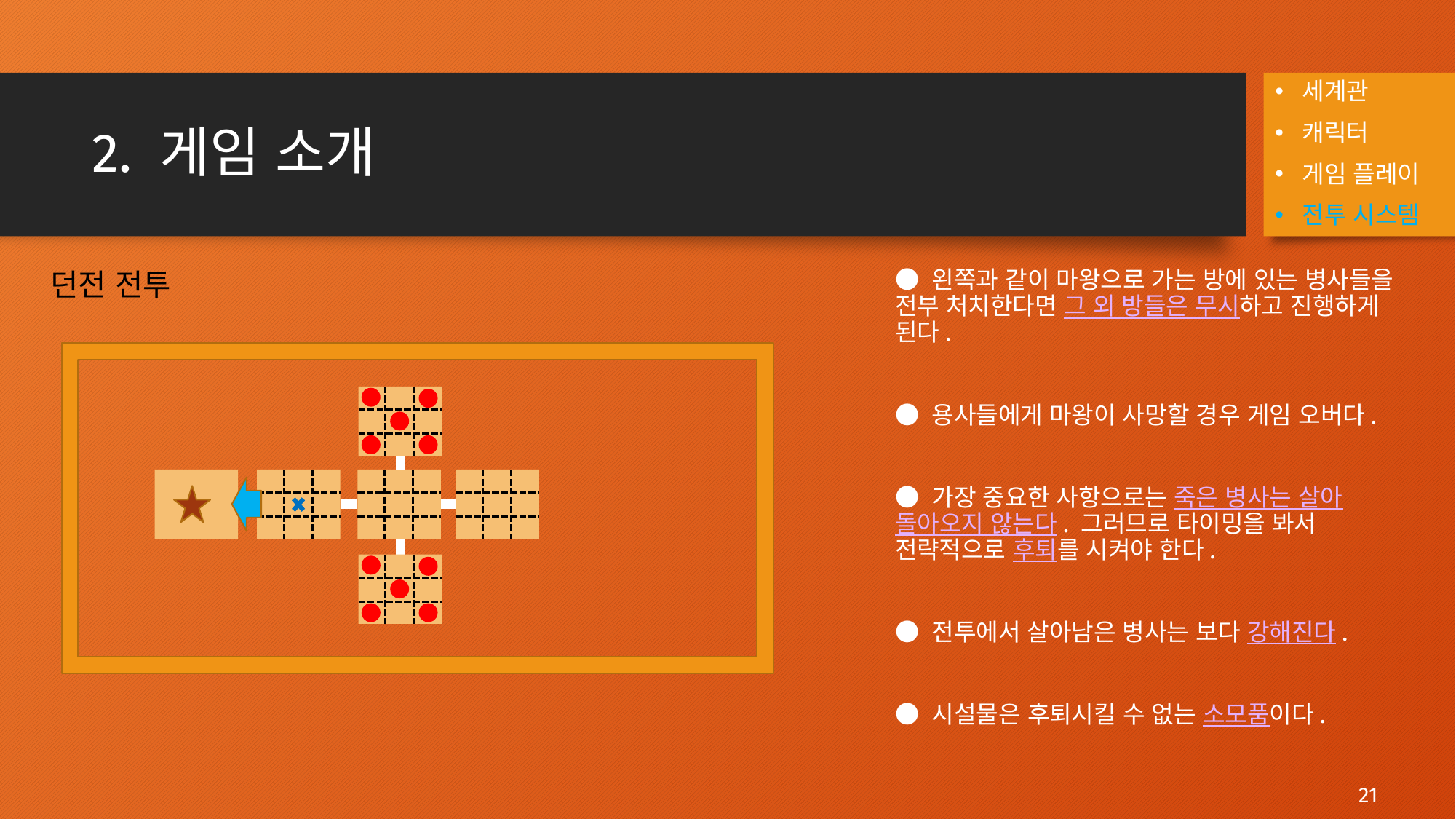

세계관
캐릭터
게임 플레이
전투 시스템
# 2. 게임 소개
● 왼쪽과 같이 마왕으로 가는 방에 있는 병사들을 전부 처치한다면 그 외 방들은 무시하고 진행하게 된다.

● 용사들에게 마왕이 사망할 경우 게임 오버다.

● 가장 중요한 사항으로는 죽은 병사는 살아 돌아오지 않는다. 그러므로 타이밍을 봐서 전략적으로 후퇴를 시켜야 한다.

● 전투에서 살아남은 병사는 보다 강해진다.

● 시설물은 후퇴시킬 수 없는 소모품이다.
던전 전투

21